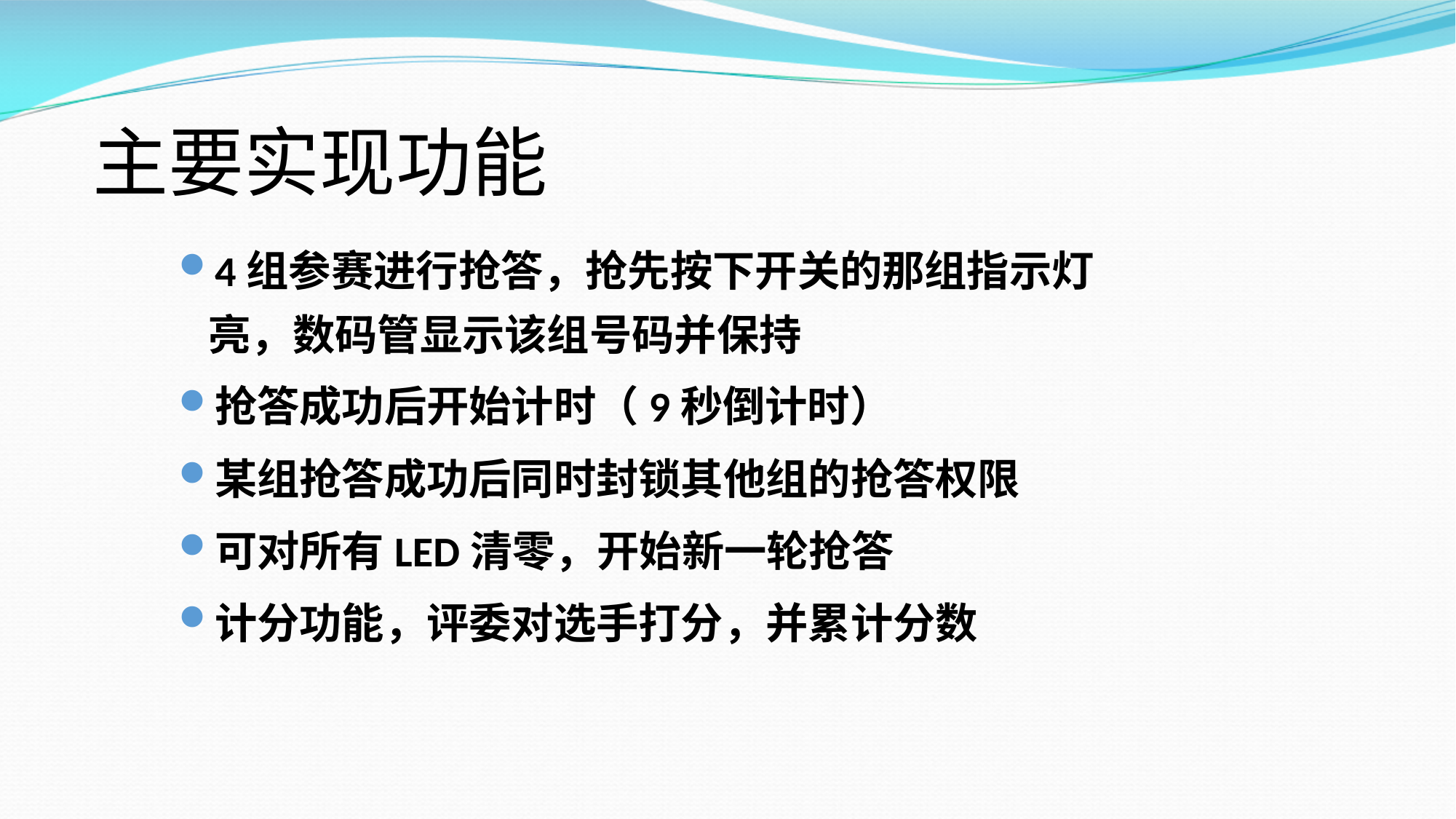

主要实现功能

4组参赛进行抢答，抢先按下开关的那组指示灯亮，数码管显示该组号码并保持
抢答成功后开始计时（9秒倒计时）
某组抢答成功后同时封锁其他组的抢答权限
可对所有LED清零，开始新一轮抢答
计分功能，评委对选手打分，并累计分数